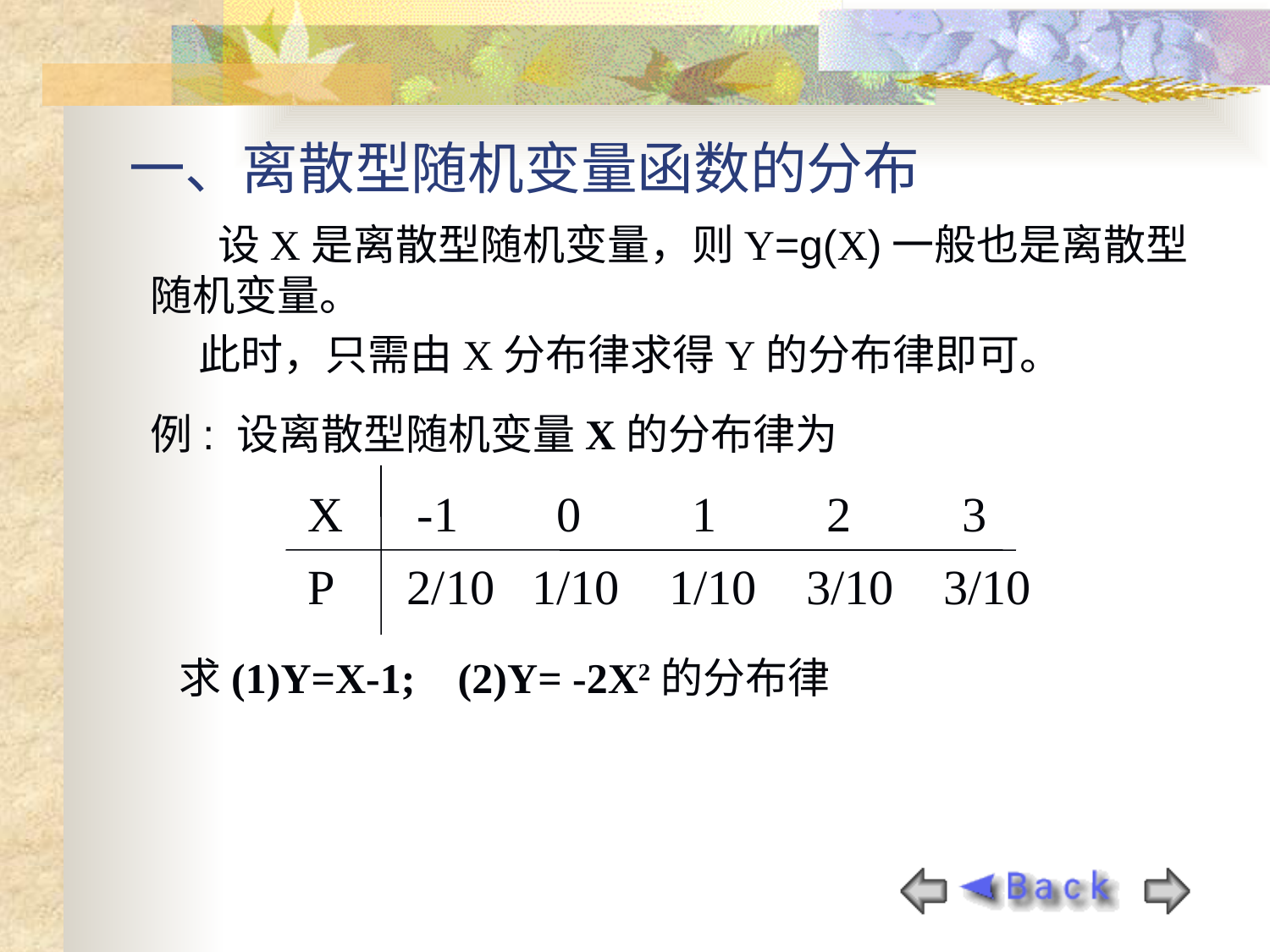

一、离散型随机变量函数的分布

      设X是离散型随机变量，则Y=g(X)一般也是离散型随机变量。
    此时，只需由X分布律求得Y的分布律即可。
例: 设离散型随机变量X的分布律为

X      -1        0         1         2         3
P      2/10   1/10    1/10    3/10    3/10

求(1)Y=X-1;    (2)Y= -2X2的分布律